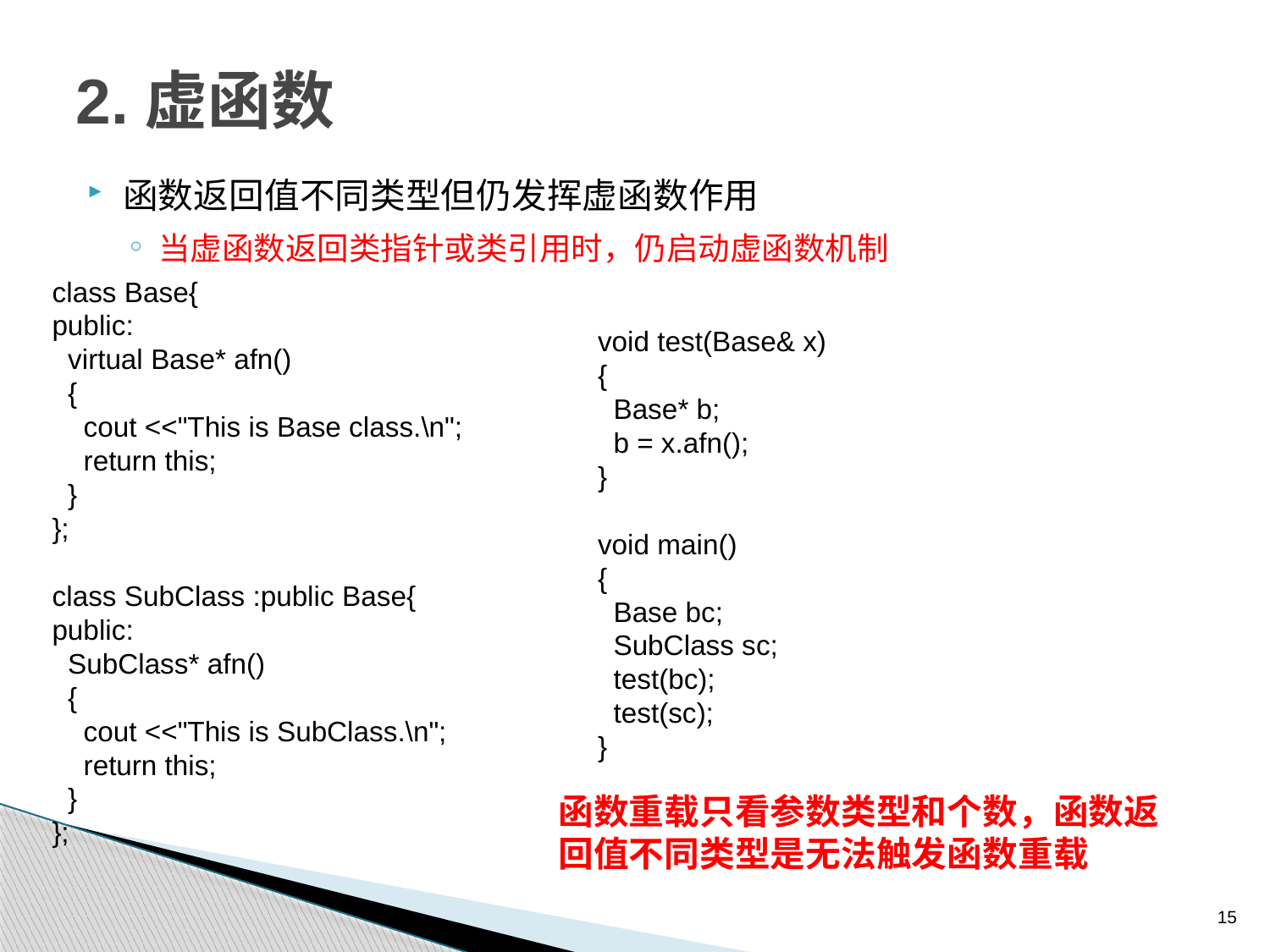

# 2.虚函数
函数返回值不同类型但仍发挥虚函数作用
当虚函数返回类指针或类引用时，仍启动虚函数机制
class Base{
public:
  virtual Base* afn()
  {
    cout <<"This is Base class.\n";
    return this;
  }
};

class SubClass :public Base{
public:
  SubClass* afn()
  {
    cout <<"This is SubClass.\n";
    return this;
  }
};
void test(Base& x)
{
  Base* b;
  b = x.afn();
}

void main()
{
  Base bc;
  SubClass sc;
  test(bc);
  test(sc);
}
函数重载只看参数类型和个数，函数返回值不同类型是无法触发函数重载
15